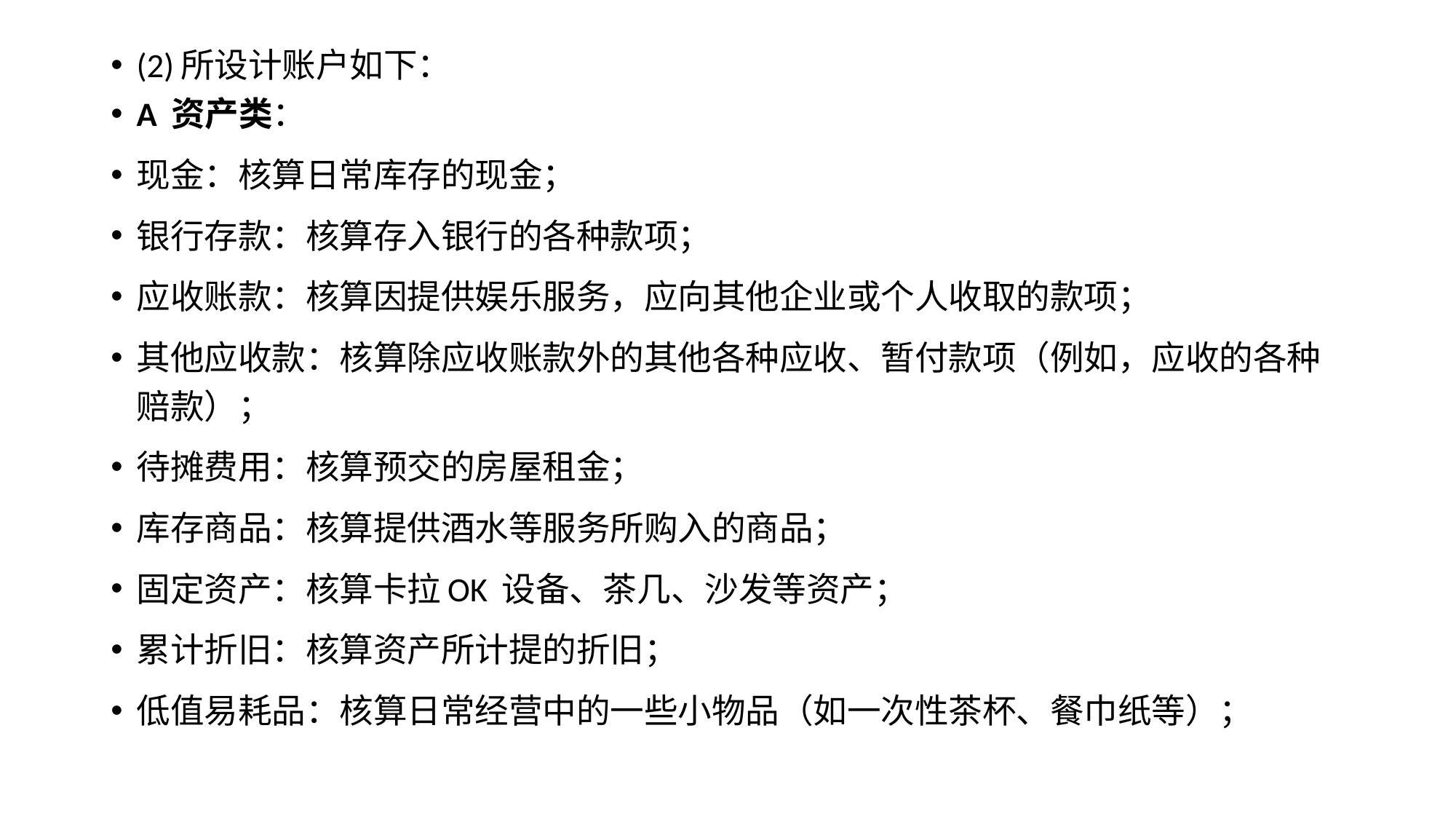

(2)所设计账户如下：
A 资产类：
现金：核算日常库存的现金；
银行存款：核算存入银行的各种款项；
应收账款：核算因提供娱乐服务，应向其他企业或个人收取的款项；
其他应收款：核算除应收账款外的其他各种应收、暂付款项（例如，应收的各种赔款）；
待摊费用：核算预交的房屋租金；
库存商品：核算提供酒水等服务所购入的商品；
固定资产：核算卡拉OK 设备、茶几、沙发等资产；
累计折旧：核算资产所计提的折旧；
低值易耗品：核算日常经营中的一些小物品（如一次性茶杯、餐巾纸等）；